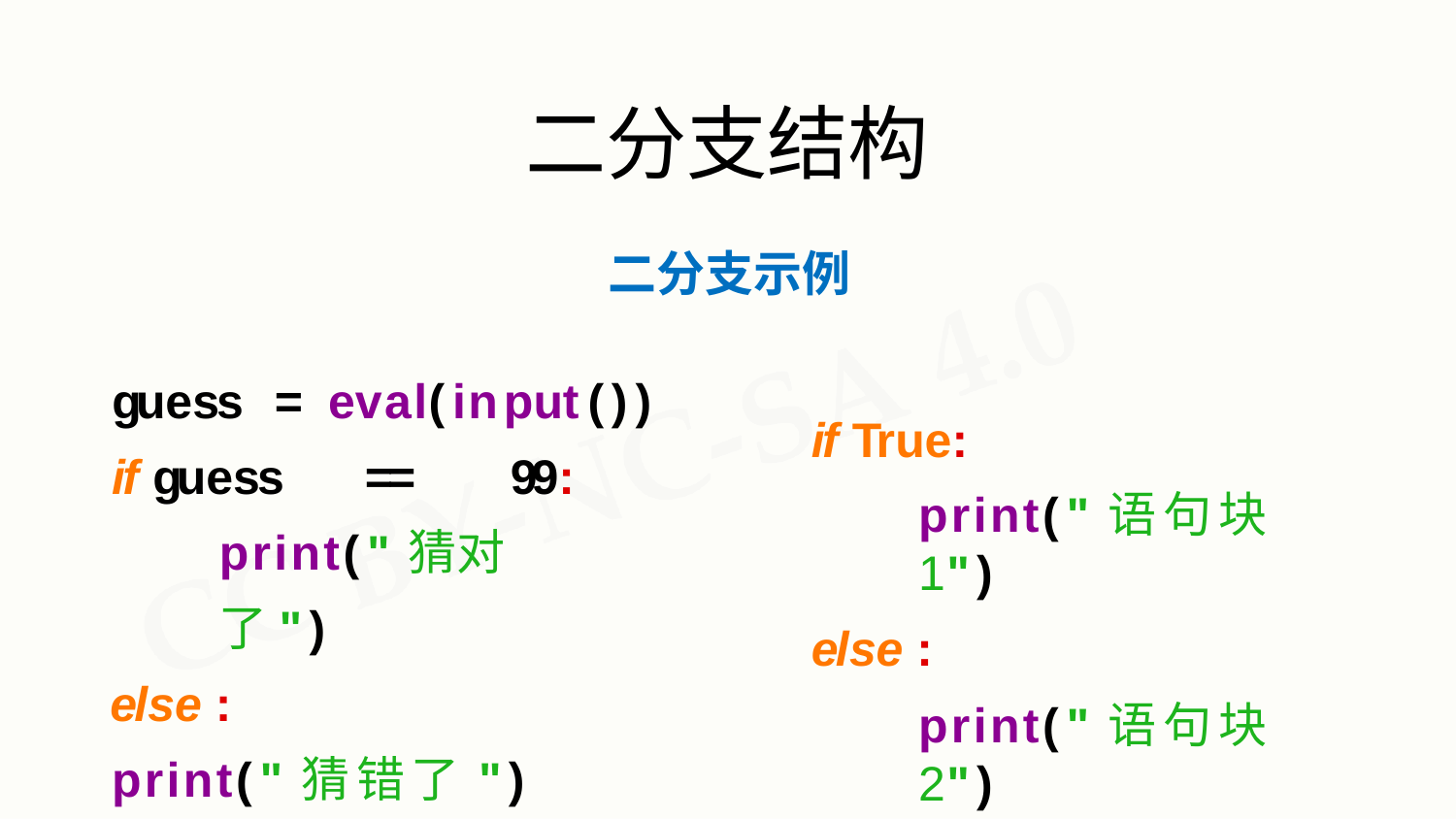

# 二分支结构
二分支示例

guess	=	eval(input())
if guess	==	99: print("猜对了")
else :
print("猜错了")
if True:
print("语句块1")
else :
print("语句块2")